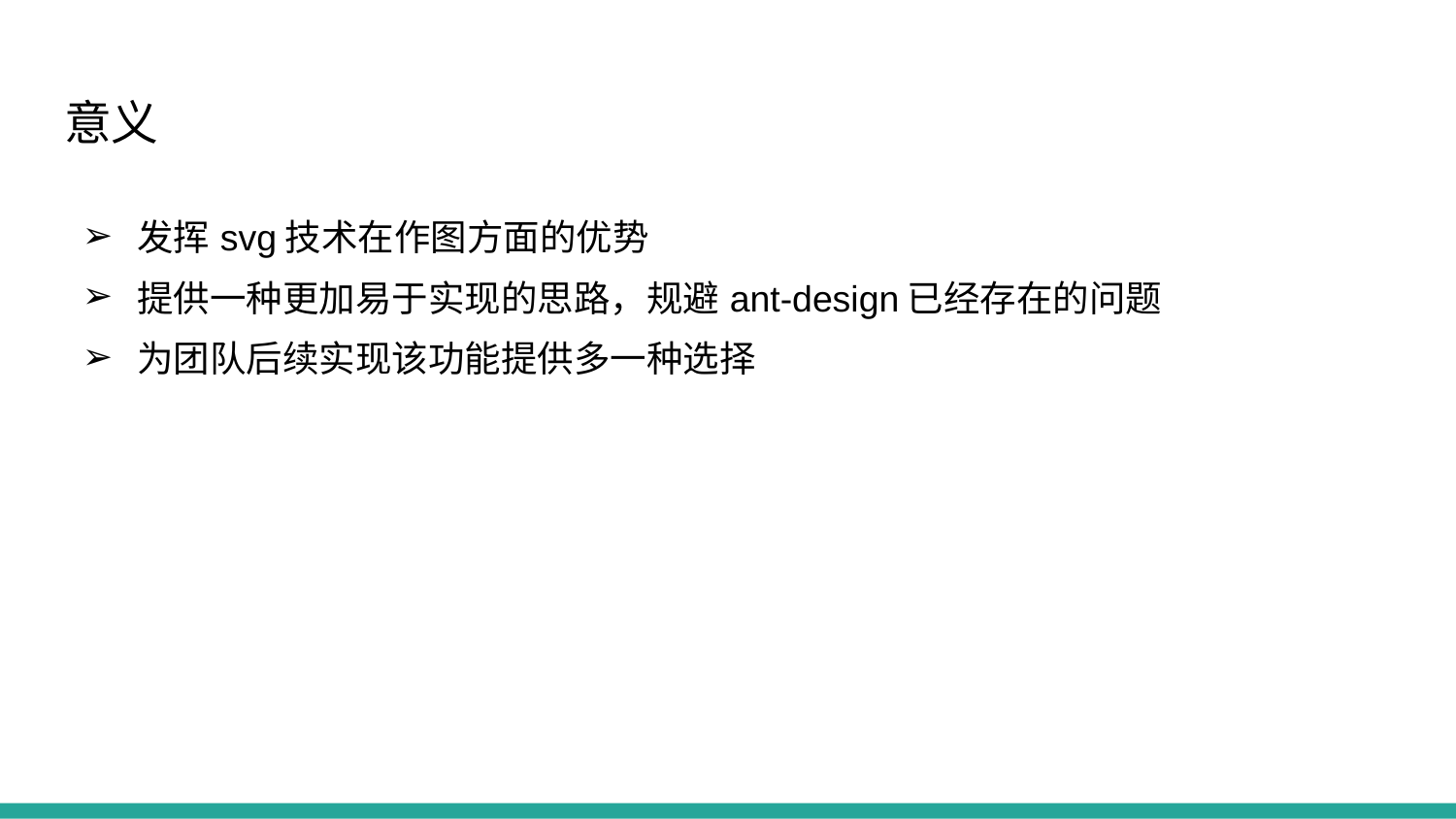

# 意义
发挥svg技术在作图方面的优势
提供一种更加易于实现的思路，规避ant-design已经存在的问题
为团队后续实现该功能提供多一种选择